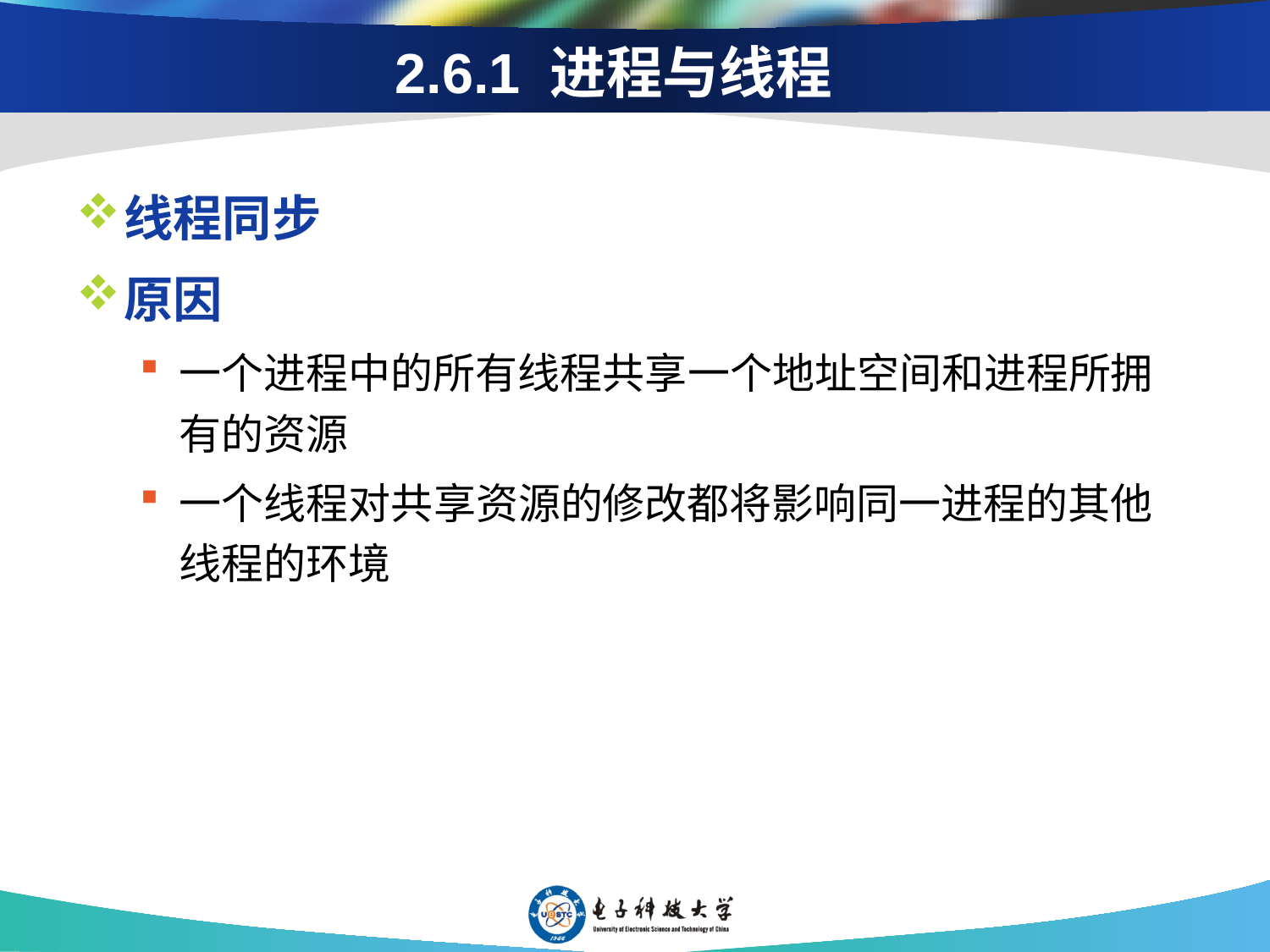

# 2.6.1 进程与线程
线程同步
原因
一个进程中的所有线程共享一个地址空间和进程所拥有的资源
一个线程对共享资源的修改都将影响同一进程的其他线程的环境